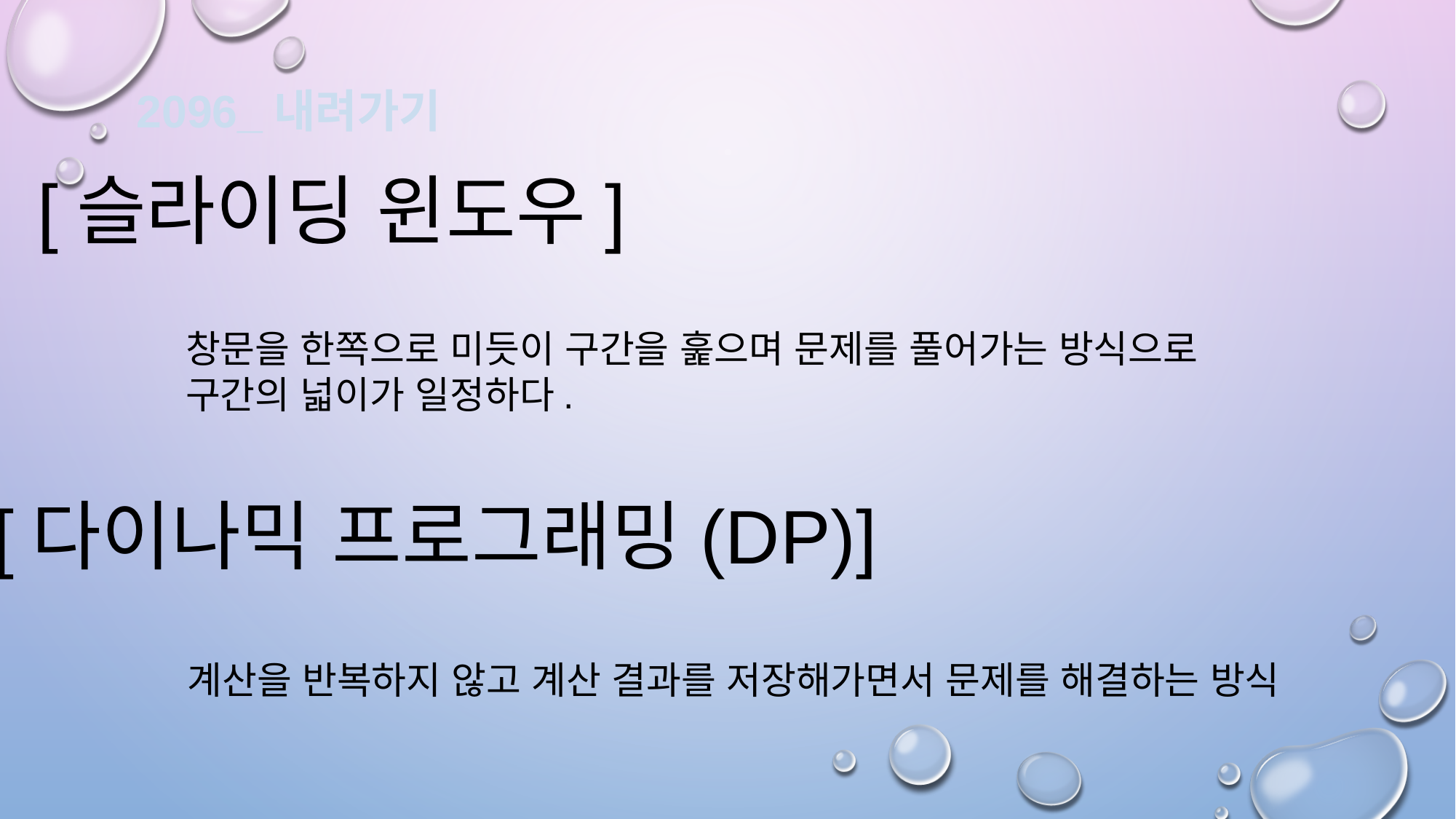

2096_내려가기
[슬라이딩 윈도우]
창문을 한쪽으로 미듯이 구간을 훑으며 문제를 풀어가는 방식으로
구간의 넓이가 일정하다.
[다이나믹 프로그래밍(DP)]
계산을 반복하지 않고 계산 결과를 저장해가면서 문제를 해결하는 방식